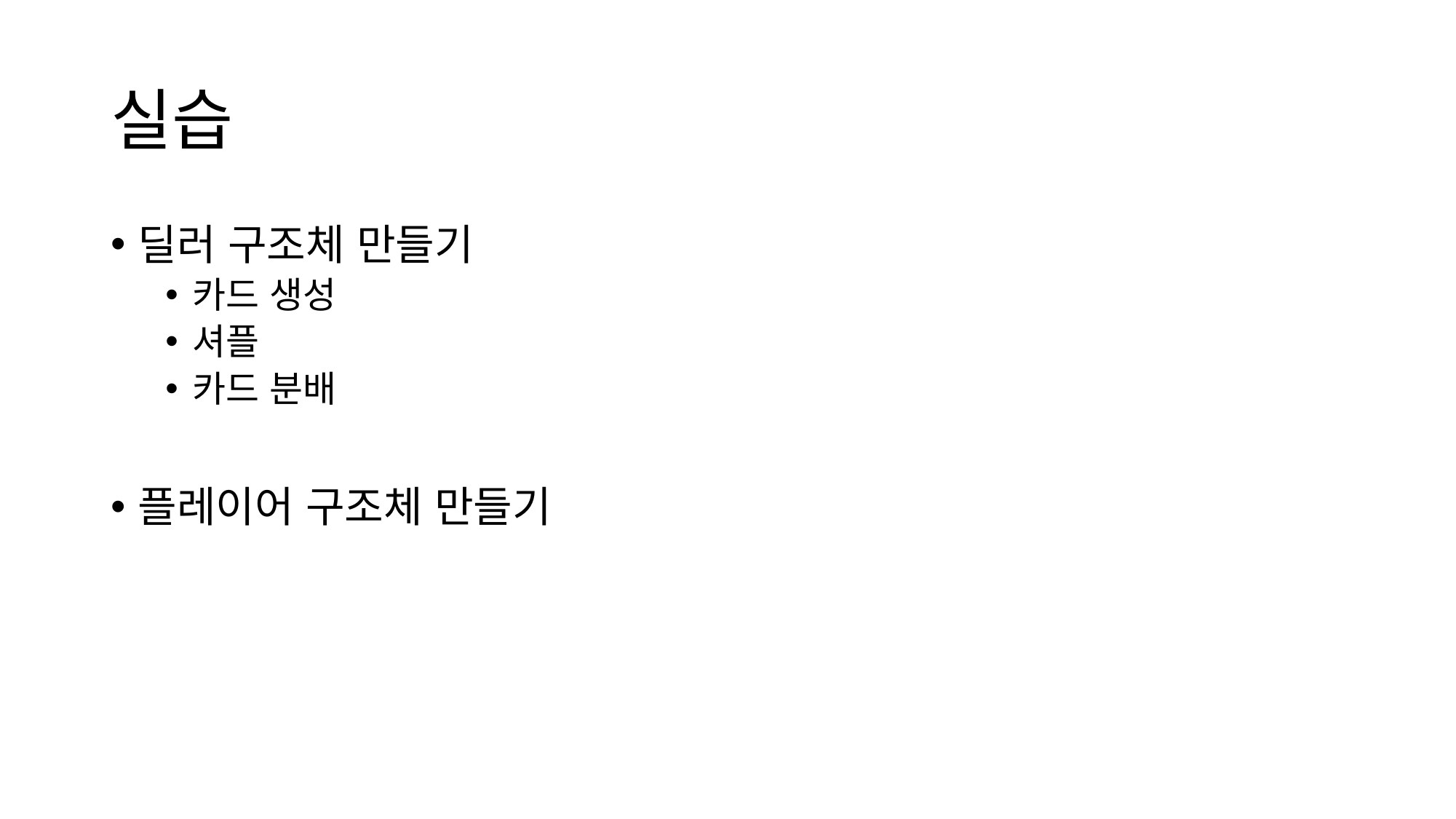

# 실습
딜러 구조체 만들기
카드 생성
셔플
카드 분배

플레이어 구조체 만들기